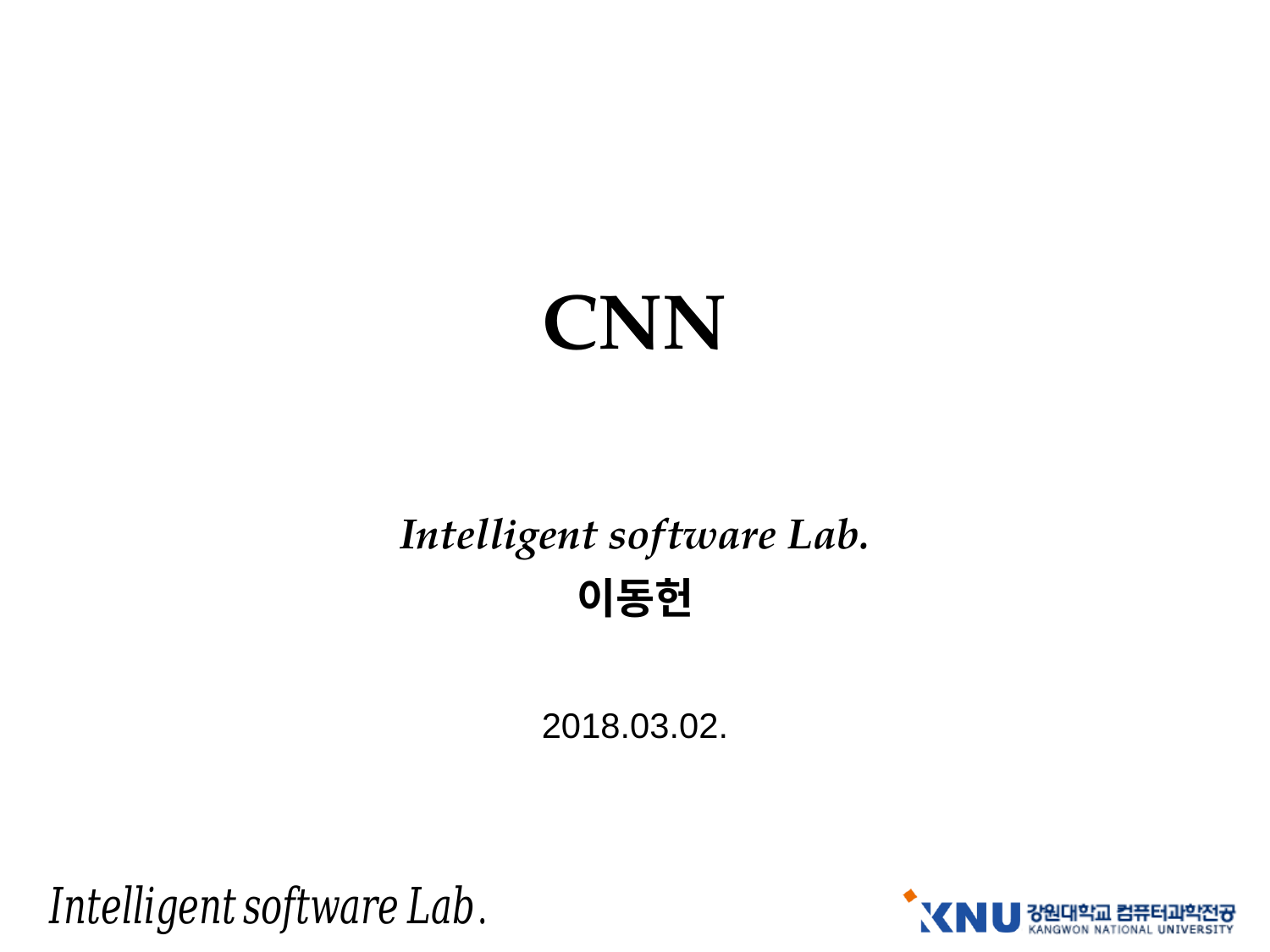

# CNN
Intelligent software Lab.
이동헌

2018.03.02.